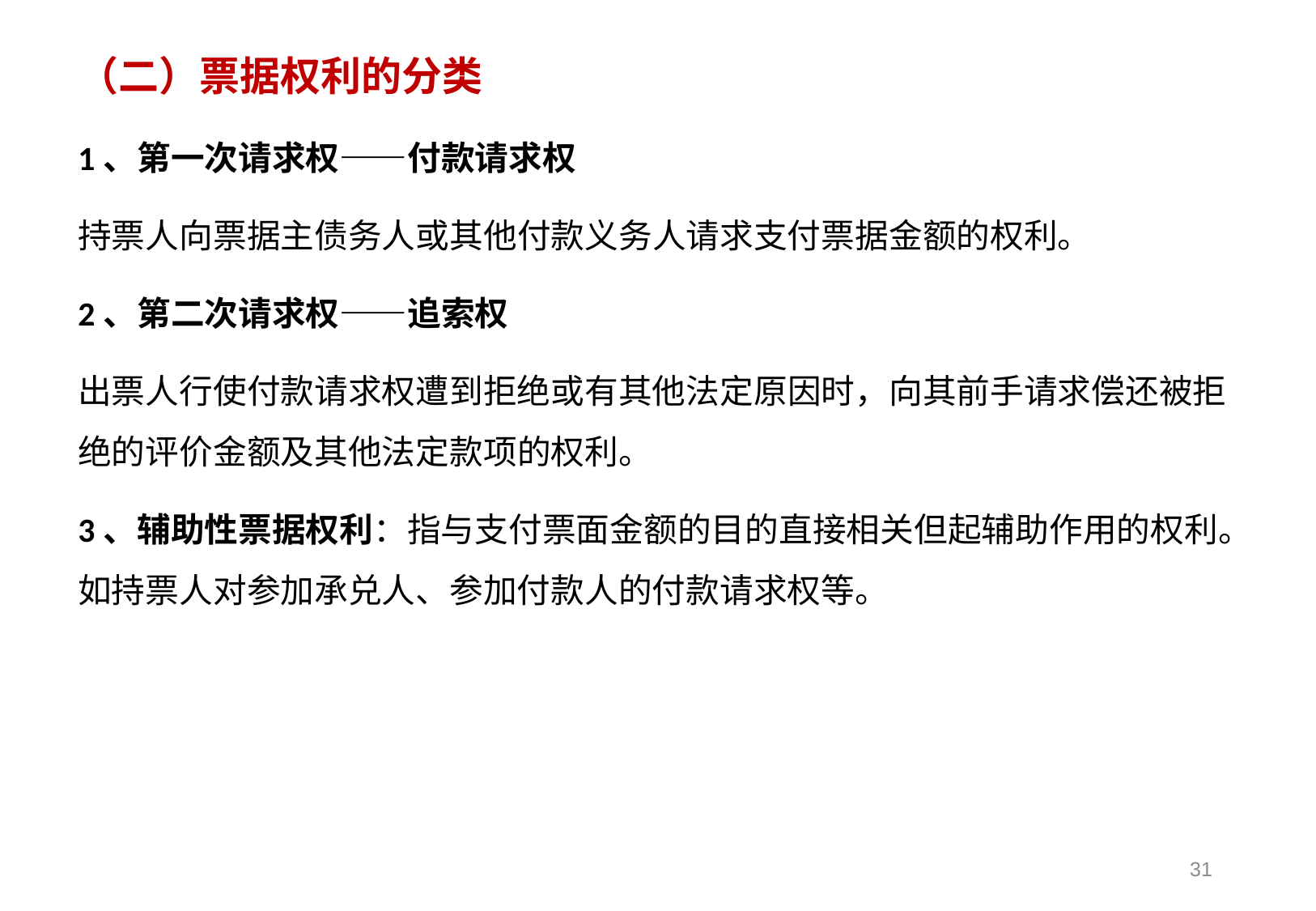

（二）票据权利的分类
1、第一次请求权——付款请求权
持票人向票据主债务人或其他付款义务人请求支付票据金额的权利。
2、第二次请求权——追索权
出票人行使付款请求权遭到拒绝或有其他法定原因时，向其前手请求偿还被拒绝的评价金额及其他法定款项的权利。
3、辅助性票据权利：指与支付票面金额的目的直接相关但起辅助作用的权利。如持票人对参加承兑人、参加付款人的付款请求权等。
31